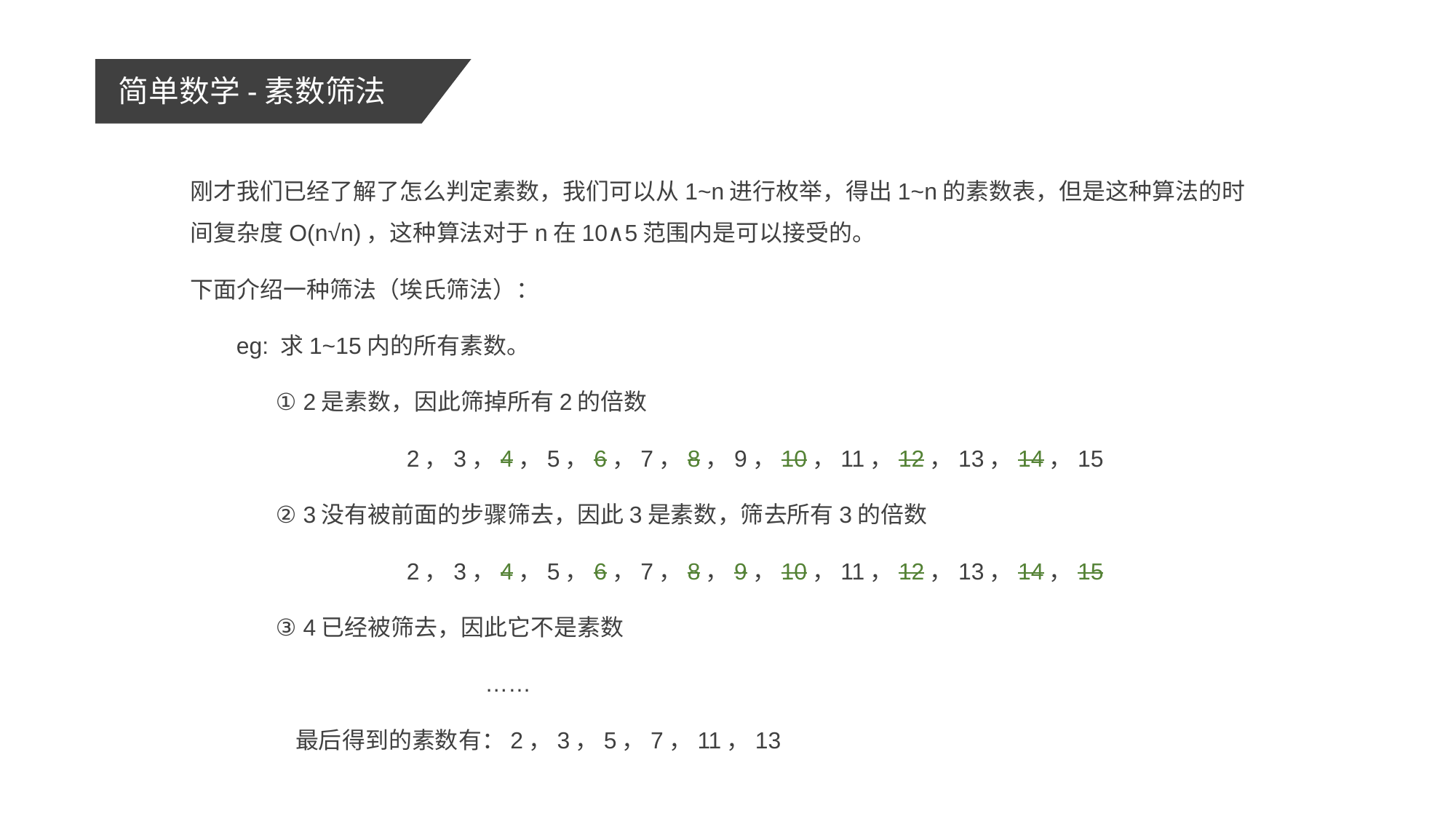

简单数学-素数筛法

刚才我们已经了解了怎么判定素数，我们可以从1~n进行枚举，得出1~n的素数表，但是这种算法的时间复杂度O(n√n)，这种算法对于n在10∧5范围内是可以接受的。
下面介绍一种筛法（埃氏筛法）：
       eg: 求1~15内的所有素数。
             ① 2是素数，因此筛掉所有2的倍数
	                 2，3，4，5，6，7，8，9，10，11，12，13，14，15
             ② 3没有被前面的步骤筛去，因此3是素数，筛去所有3的倍数
	                 2，3，4，5，6，7，8，9，10，11，12，13，14，15
             ③ 4已经被筛去，因此它不是素数
			                             ……
	最后得到的素数有：2，3，5，7，11，13